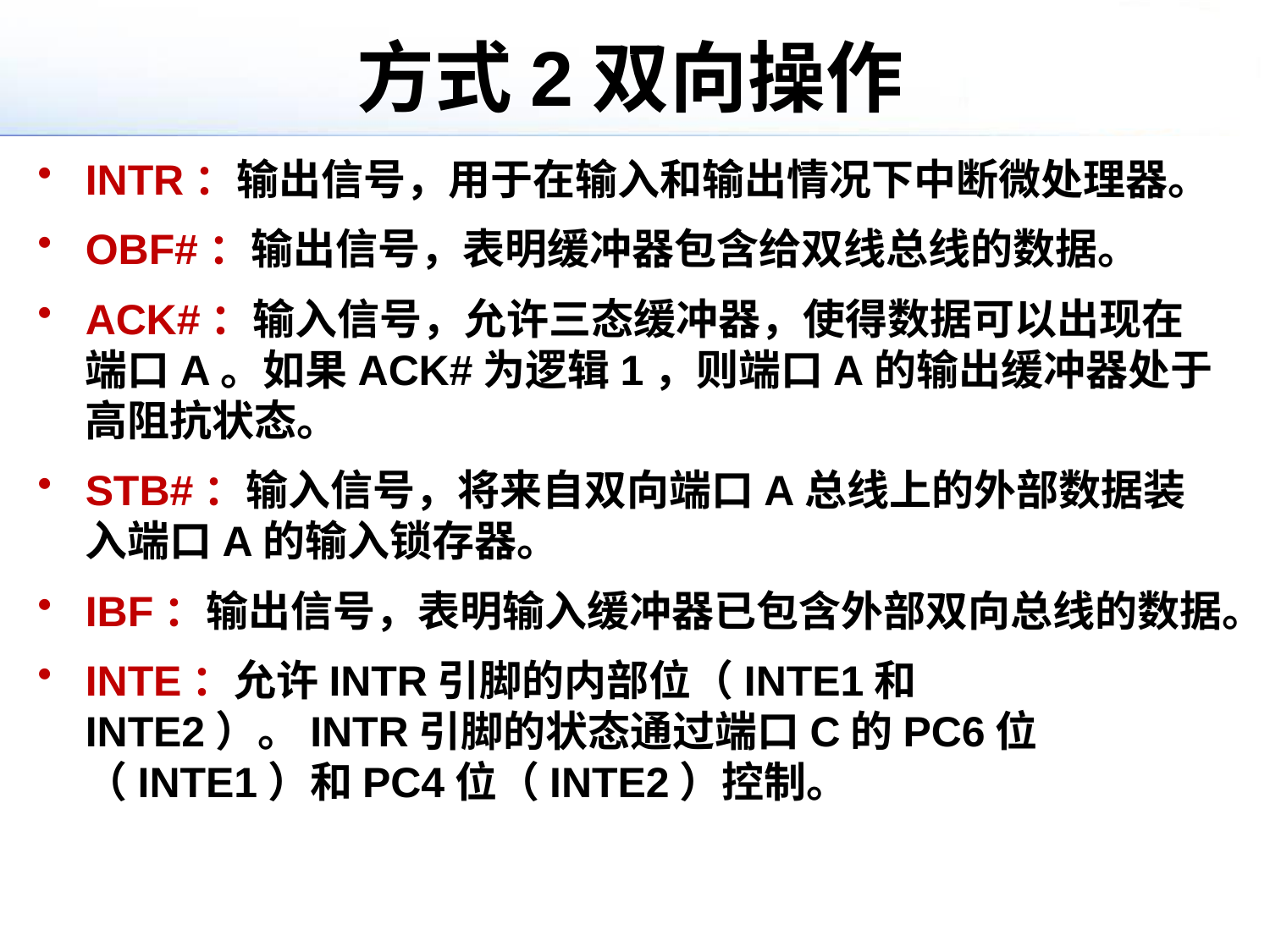

# 方式2双向操作
INTR：输出信号，用于在输入和输出情况下中断微处理器。
OBF#：输出信号，表明缓冲器包含给双线总线的数据。
ACK#：输入信号，允许三态缓冲器，使得数据可以出现在端口A。如果ACK#为逻辑1，则端口A的输出缓冲器处于高阻抗状态。
STB#：输入信号，将来自双向端口A总线上的外部数据装入端口A的输入锁存器。
IBF：输出信号，表明输入缓冲器已包含外部双向总线的数据。
INTE：允许INTR引脚的内部位（INTE1和INTE2）。INTR引脚的状态通过端口C的PC6位（INTE1）和PC4位（INTE2）控制。